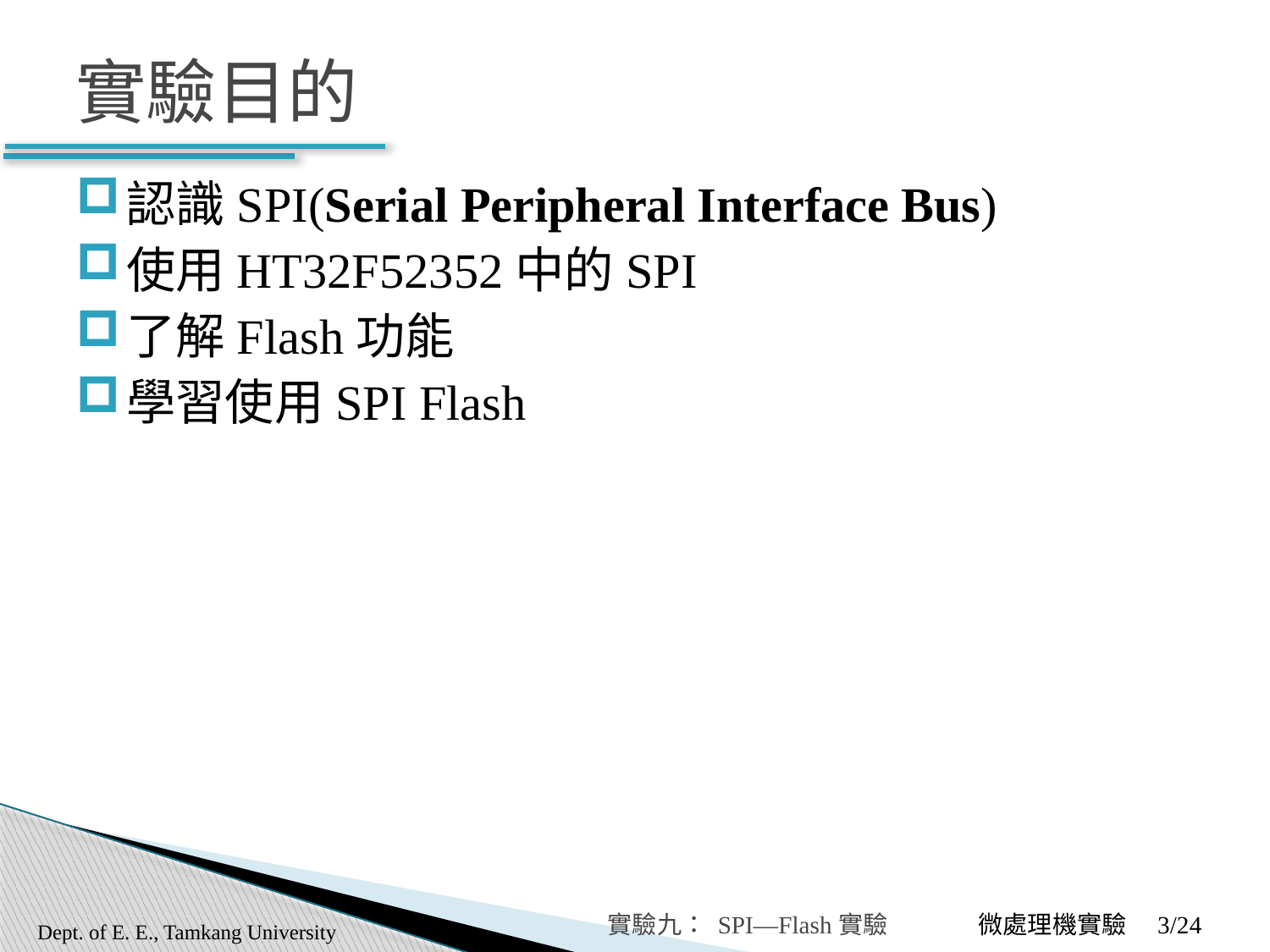

# 實驗目的
認識SPI(Serial Peripheral Interface Bus)
使用HT32F52352中的SPI
了解Flash功能
學習使用SPI Flash